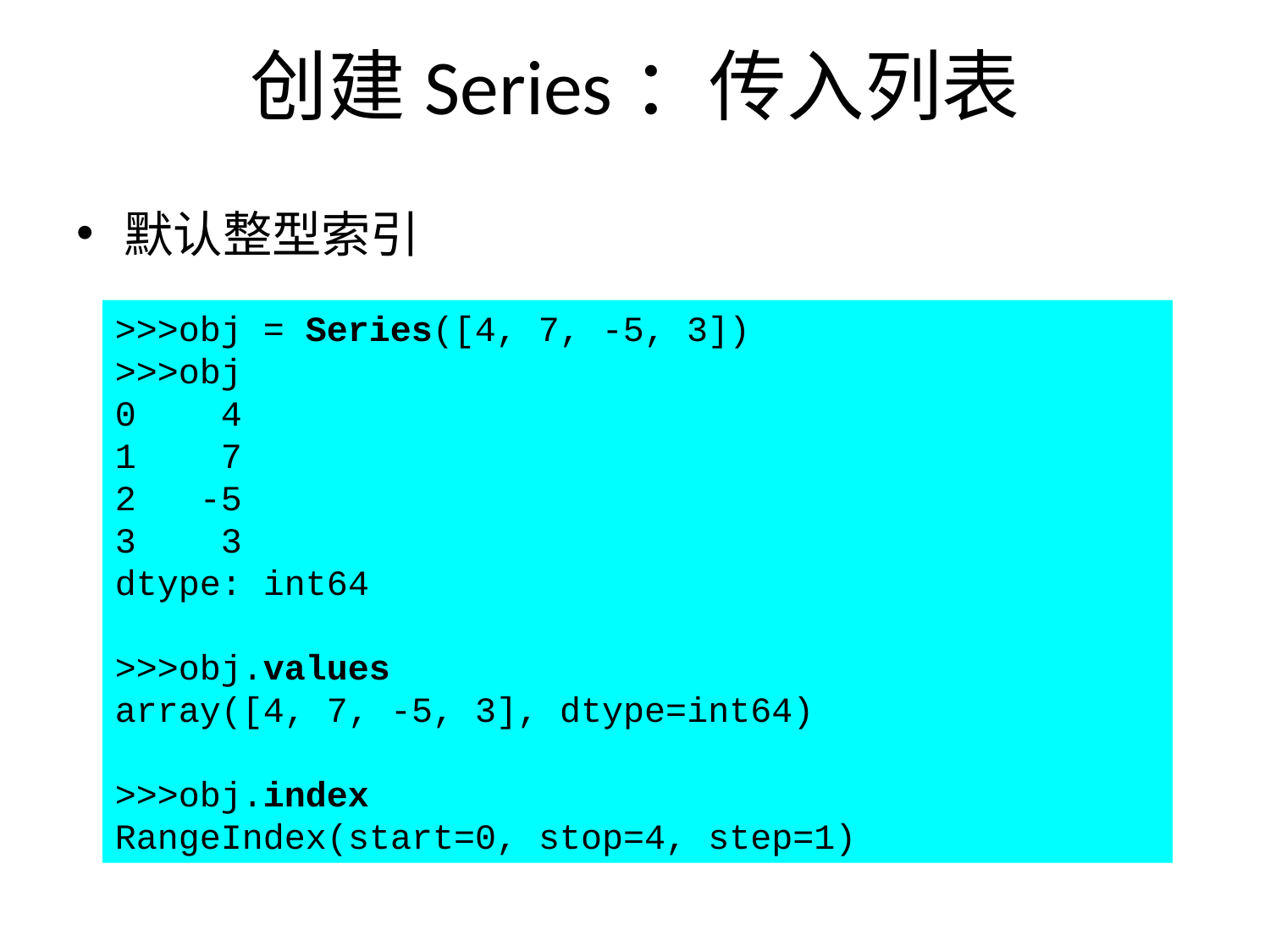

# 创建Series：传入列表
默认整型索引
>>>obj = Series([4, 7, -5, 3])
>>>obj
0    4
1    7
2   -5
3    3
dtype: int64

>>>obj.values
array([4, 7, -5, 3], dtype=int64)

>>>obj.index
RangeIndex(start=0, stop=4, step=1)